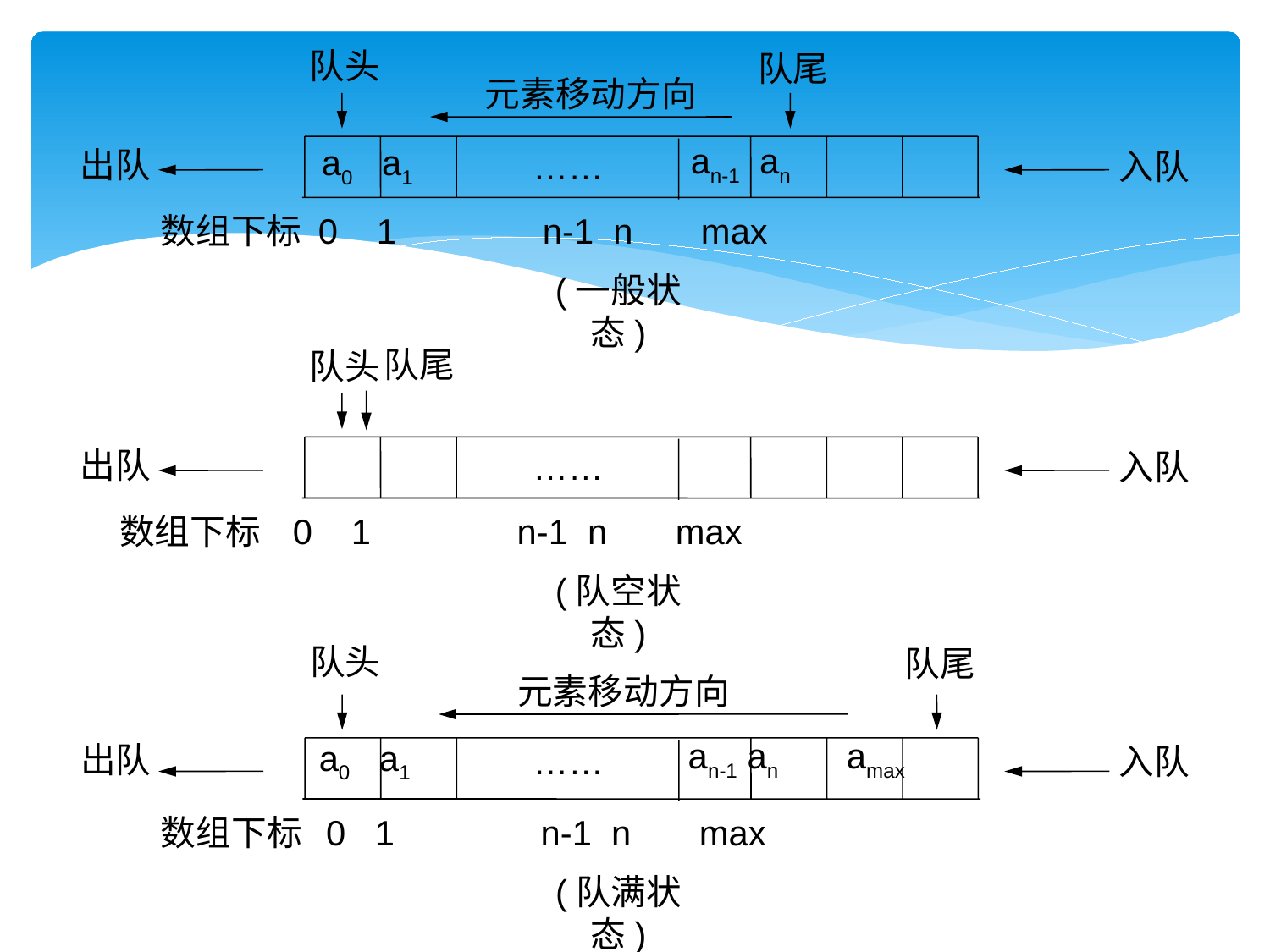

队头
队尾

an-1  an
a0   a1
出队

……

入队

数组下标 0    1               n-1  n       max
(一般状态)
元素移动方向

队尾
队头

出队

……

入队

数组下标   0    1               n-1  n       max
(队空状态)

队头
队尾

 an-1 an       amax
 a0   a1
出队

……

入队

数组下标  0   1               n-1  n       max
(队满状态)
元素移动方向